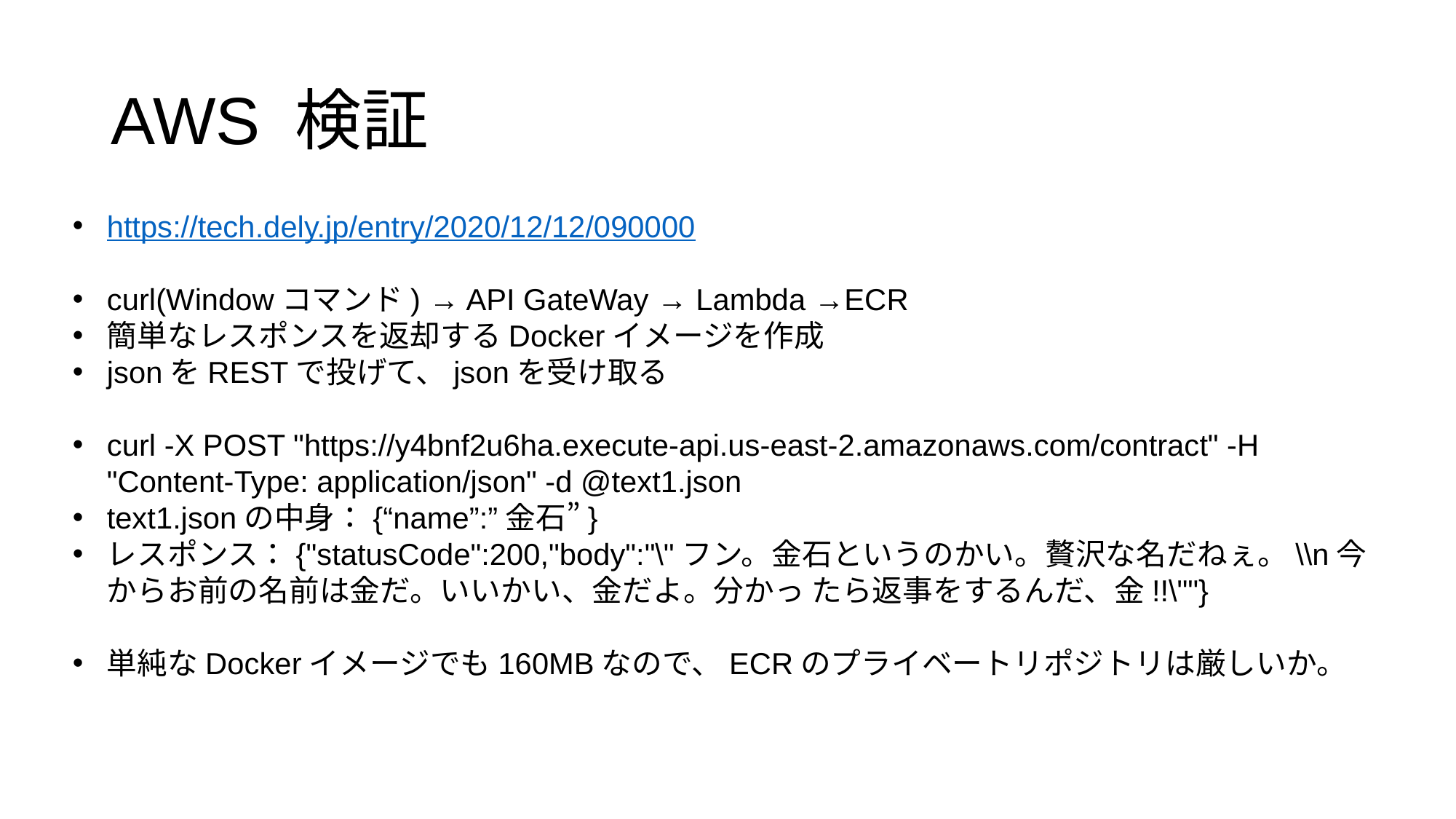

# AWS 検証
https://tech.dely.jp/entry/2020/12/12/090000

curl(Windowコマンド) → API GateWay → Lambda →ECR
簡単なレスポンスを返却するDockerイメージを作成
jsonをRESTで投げて、jsonを受け取る

curl -X POST "https://y4bnf2u6ha.execute-api.us-east-2.amazonaws.com/contract" -H "Content-Type: application/json" -d @text1.json
text1.jsonの中身：{“name”:”金石”}
レスポンス：{"statusCode":200,"body":"\"フン。金石というのかい。贅沢な名だねぇ。\\n今からお前の名前は金だ。いいかい、金だよ。分かっ たら返事をするんだ、金!!\""}

単純なDockerイメージでも160MBなので、ECRのプライベートリポジトリは厳しいか。